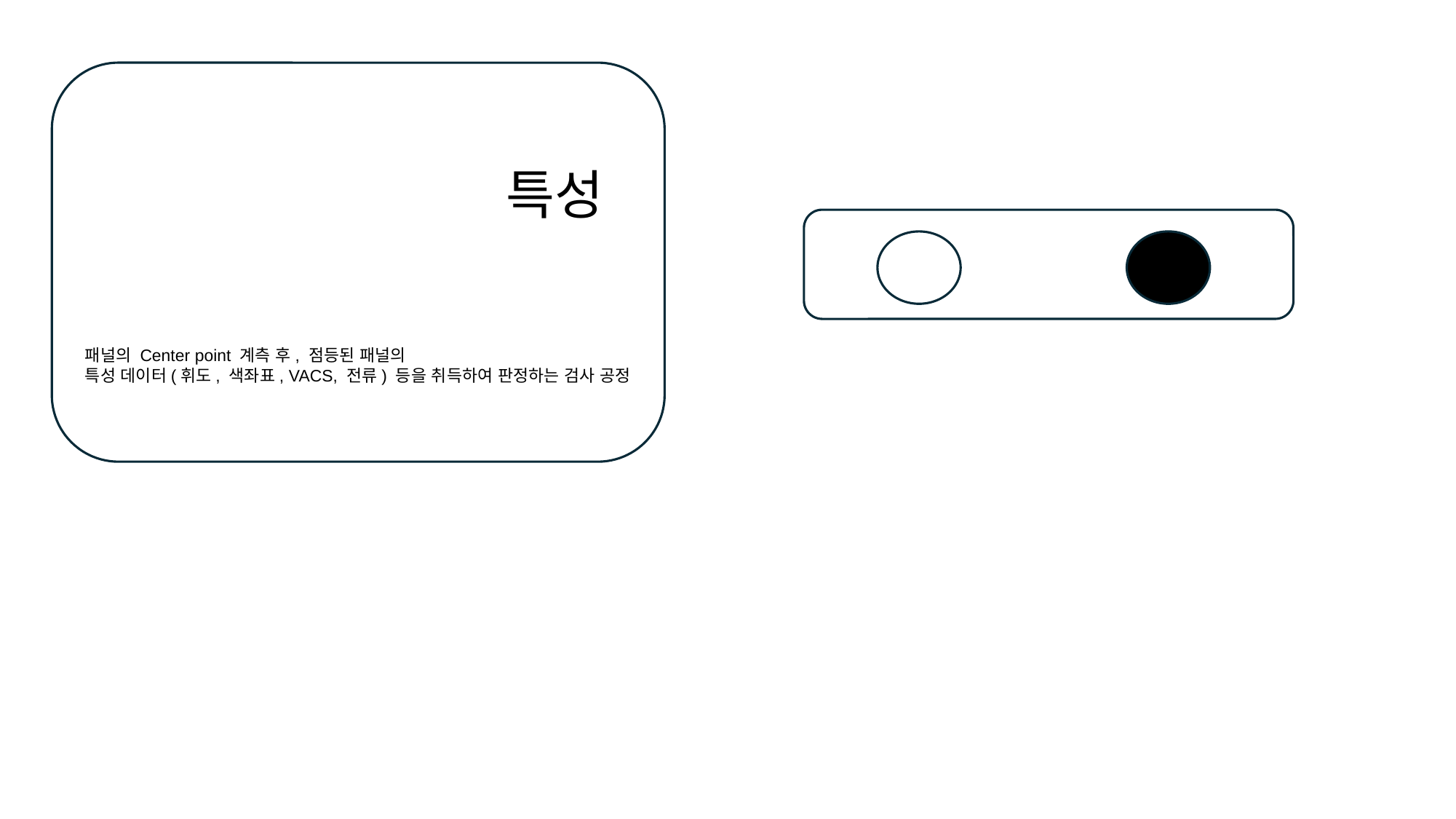

특성

패널의 Center point 계측 후, 점등된 패널의
특성 데이터(휘도, 색좌표, VACS, 전류) 등을 취득하여 판정하는 검사 공정